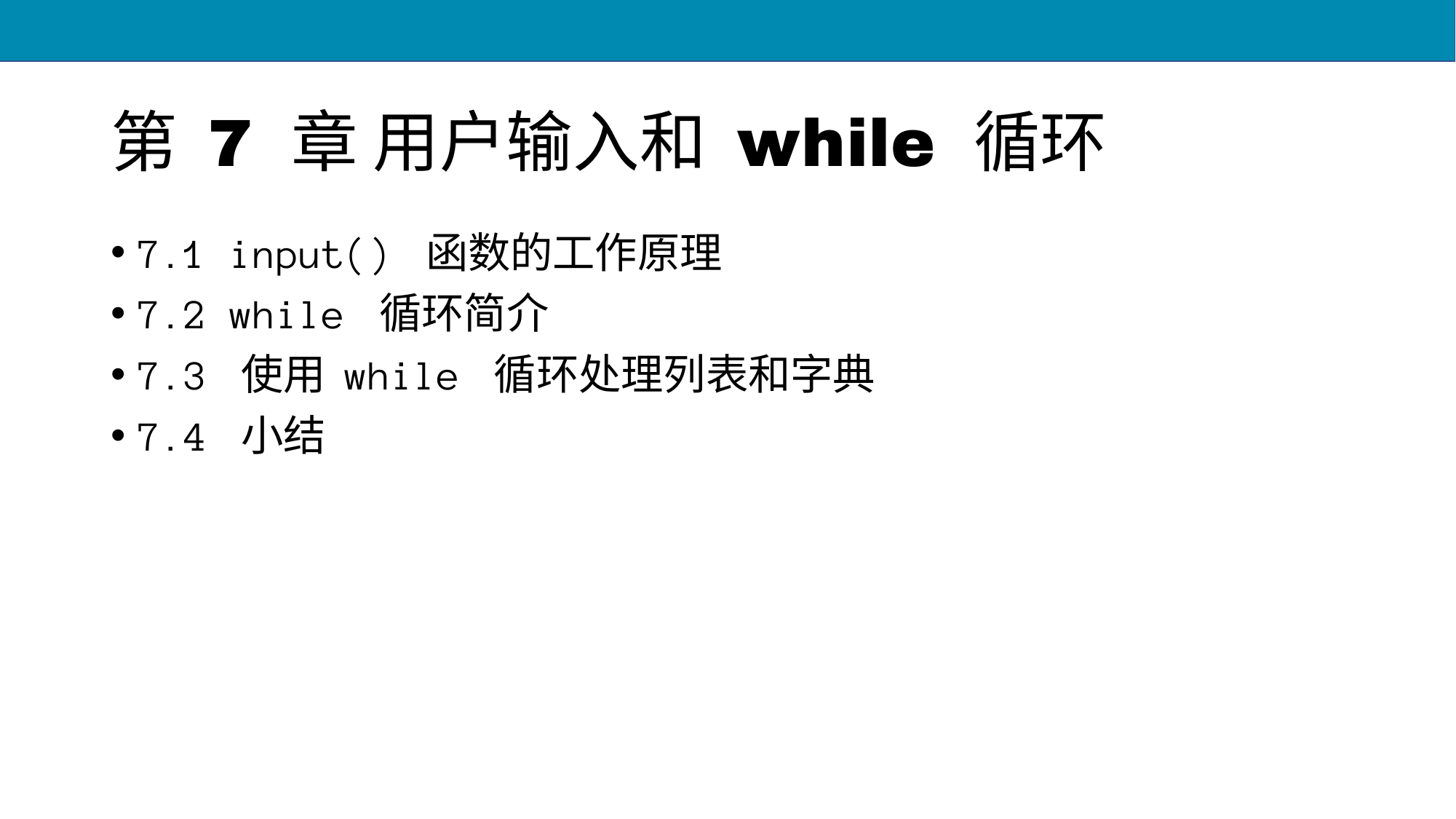

# 第 7 章 用户输入和 while 循环
7.1 input() 函数的工作原理
7.2 while 循环简介
7.3 使用 while 循环处理列表和字典
7.4 小结